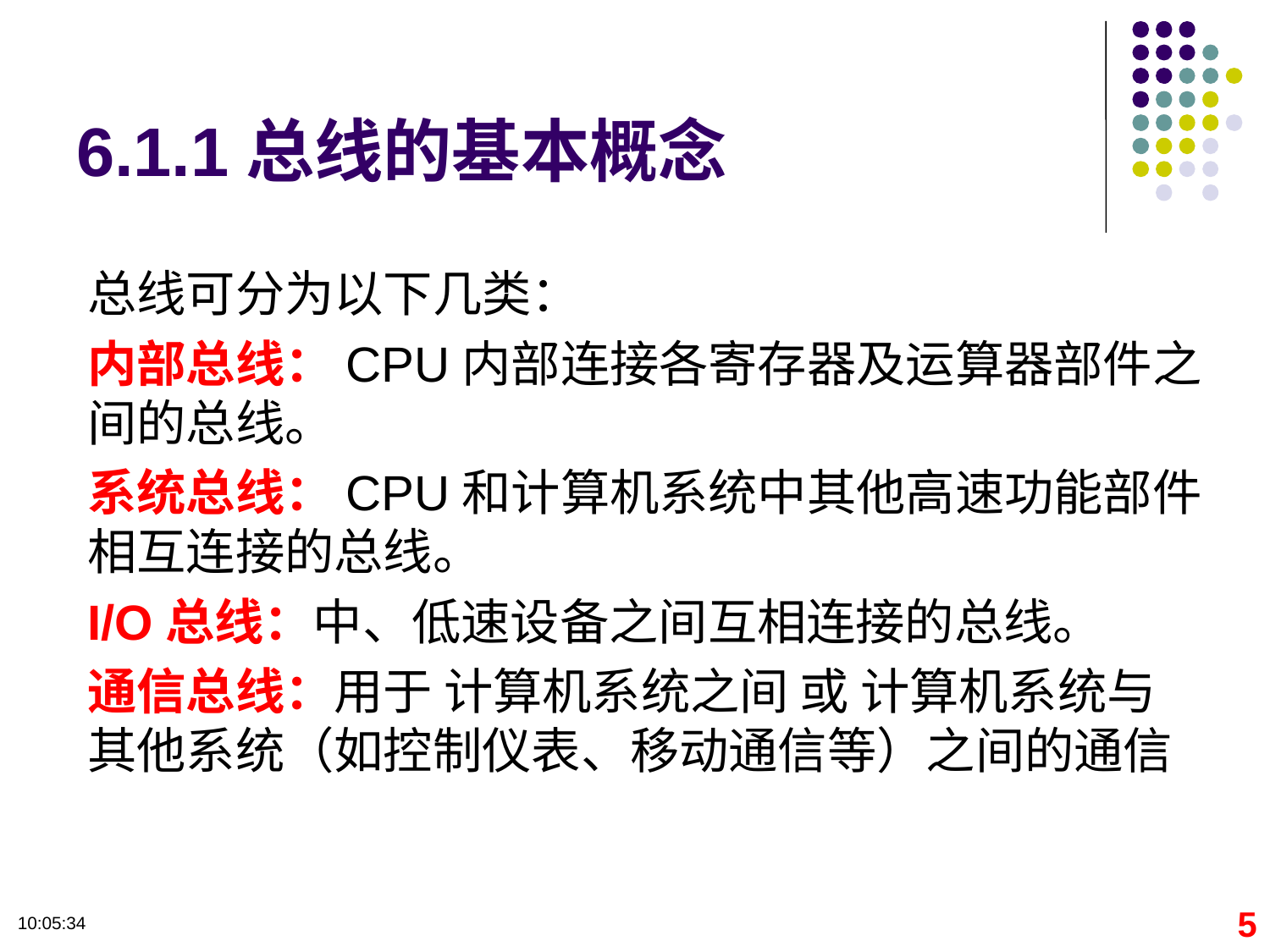

# 6.1.1总线的基本概念
总线可分为以下几类：
内部总线：CPU内部连接各寄存器及运算器部件之间的总线。
系统总线：CPU和计算机系统中其他高速功能部件相互连接的总线。
I/O总线：中、低速设备之间互相连接的总线。
通信总线：用于 计算机系统之间 或 计算机系统与其他系统（如控制仪表、移动通信等）之间的通信
5
10:05:34